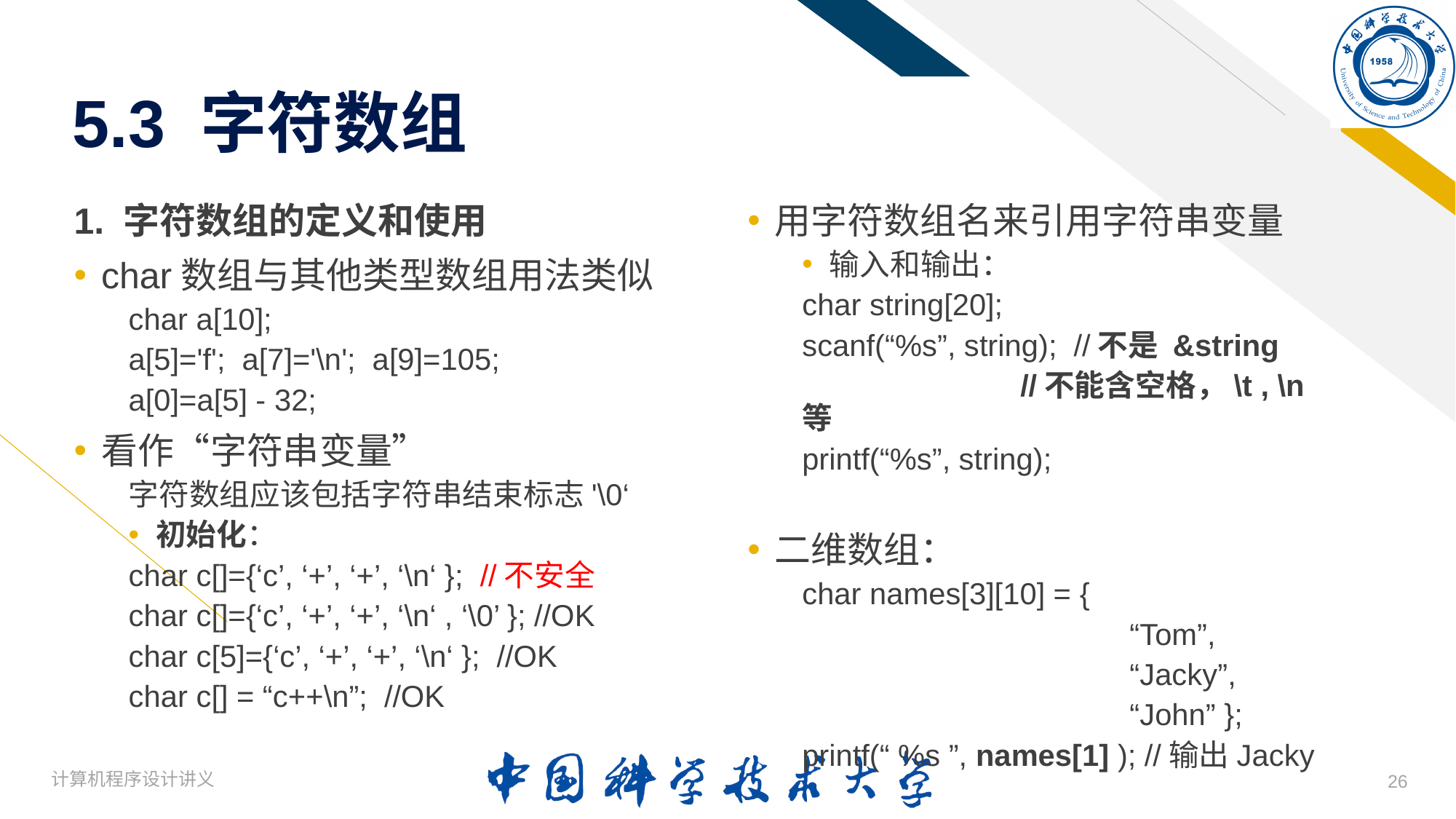

# 5.3 字符数组
1. 字符数组的定义和使用
char数组与其他类型数组用法类似
char a[10];
a[5]='f';  a[7]='\n';  a[9]=105;
a[0]=a[5] - 32;
看作“字符串变量”
字符数组应该包括字符串结束标志'\0‘
初始化：
char c[]={‘c’, ‘+’, ‘+’, ‘\n‘ };  //不安全
char c[]={‘c’, ‘+’, ‘+’, ‘\n‘ , ‘\0’ }; //OK
char c[5]={‘c’, ‘+’, ‘+’, ‘\n‘ };  //OK
char c[] = “c++\n”;  //OK

用字符数组名来引用字符串变量
输入和输出：
char string[20];
scanf(“%s”, string);  //不是 &string
		//不能含空格，\t , \n 等
printf(“%s”, string);

二维数组：
char names[3][10] = {
			“Tom”,
			“Jacky”,
			“John” };
printf(“ %s ”, names[1] ); //输出Jacky

计算机程序设计讲义
26